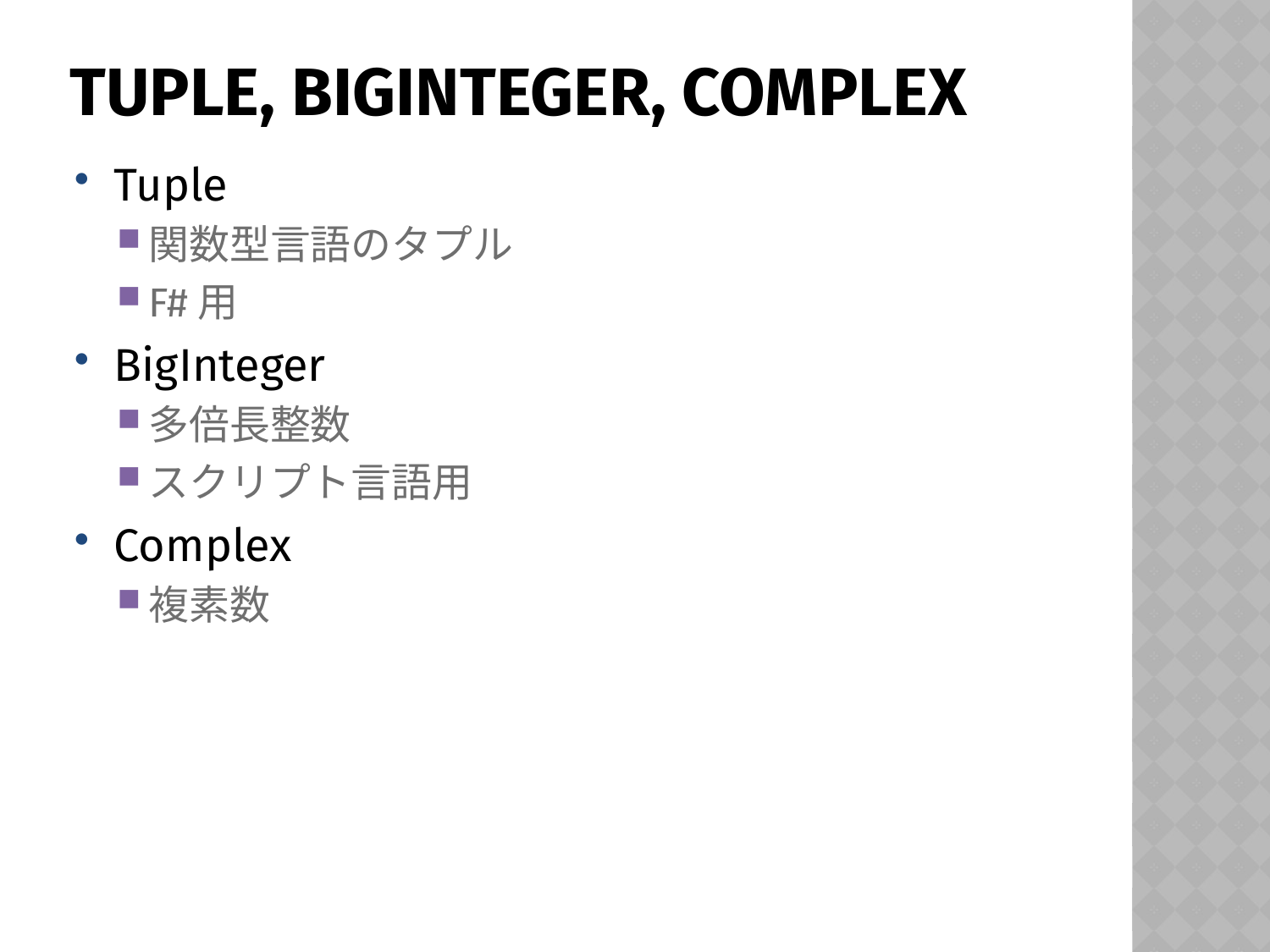

# Tuple, BigInteger, Complex
Tuple
関数型言語のタプル
F#用
BigInteger
多倍長整数
スクリプト言語用
Complex
複素数